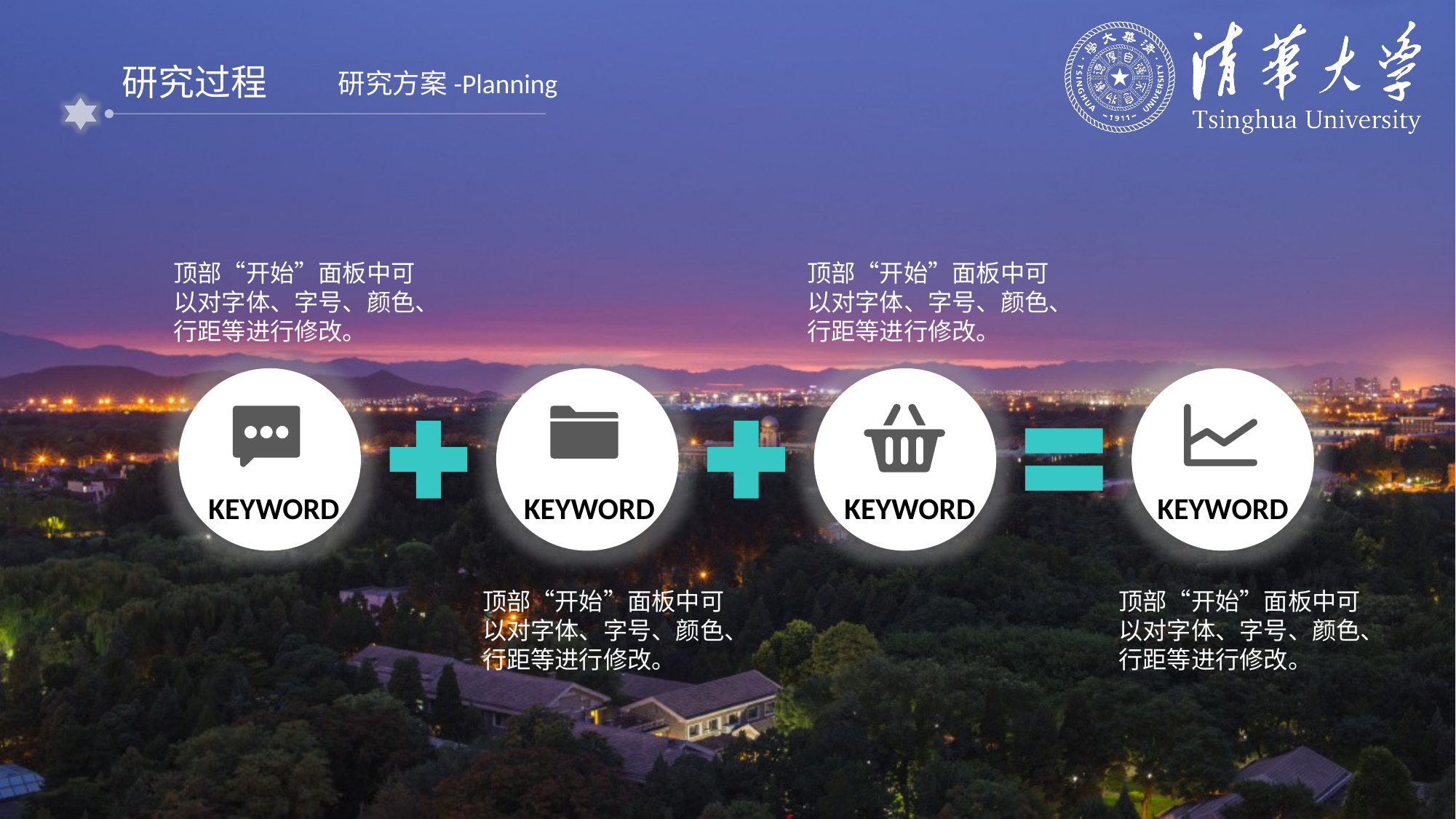

研究过程
研究方案-Planning

顶部“开始”面板中可以对字体、字号、颜色、行距等进行修改。
顶部“开始”面板中可以对字体、字号、颜色、行距等进行修改。

KEYWORD

KEYWORD

KEYWORD

KEYWORD

顶部“开始”面板中可以对字体、字号、颜色、行距等进行修改。
顶部“开始”面板中可以对字体、字号、颜色、行距等进行修改。